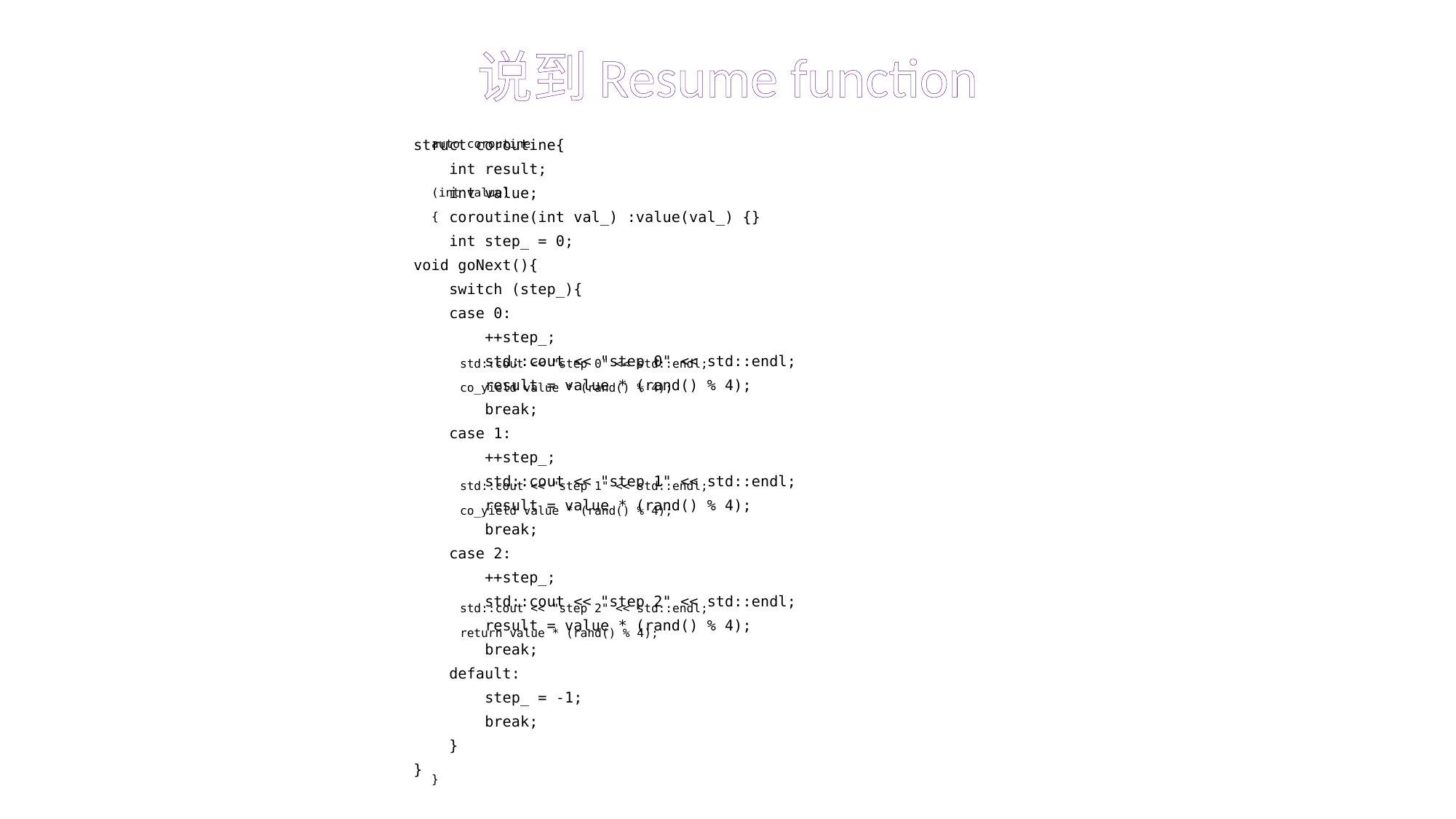

# 说到Resume function
struct coroutine{
    int result;
    int value;
    coroutine(int val_) :value(val_) {}
    int step_ = 0;
void goNext(){
    switch (step_){
    case 0:
        ++step_;
        std::cout << "step 0" << std::endl;
        result = value * (rand() % 4);
        break;
    case 1:
        ++step_;
        std::cout << "step 1" << std::endl;
        result = value * (rand() % 4);
        break;
    case 2:
        ++step_;
        std::cout << "step 2" << std::endl;
        result = value * (rand() % 4);
        break;
    default:
        step_ = -1;
        break;
    }
}
auto coroutine

(int value)
{

    std::cout << "step 0" << std::endl;
    co_yield value * (rand() % 4);

    std::cout << "step 1" << std::endl;
    co_yield value * (rand() % 4);

    std::cout << "step 2" << std::endl;
    return value * (rand() % 4);

}